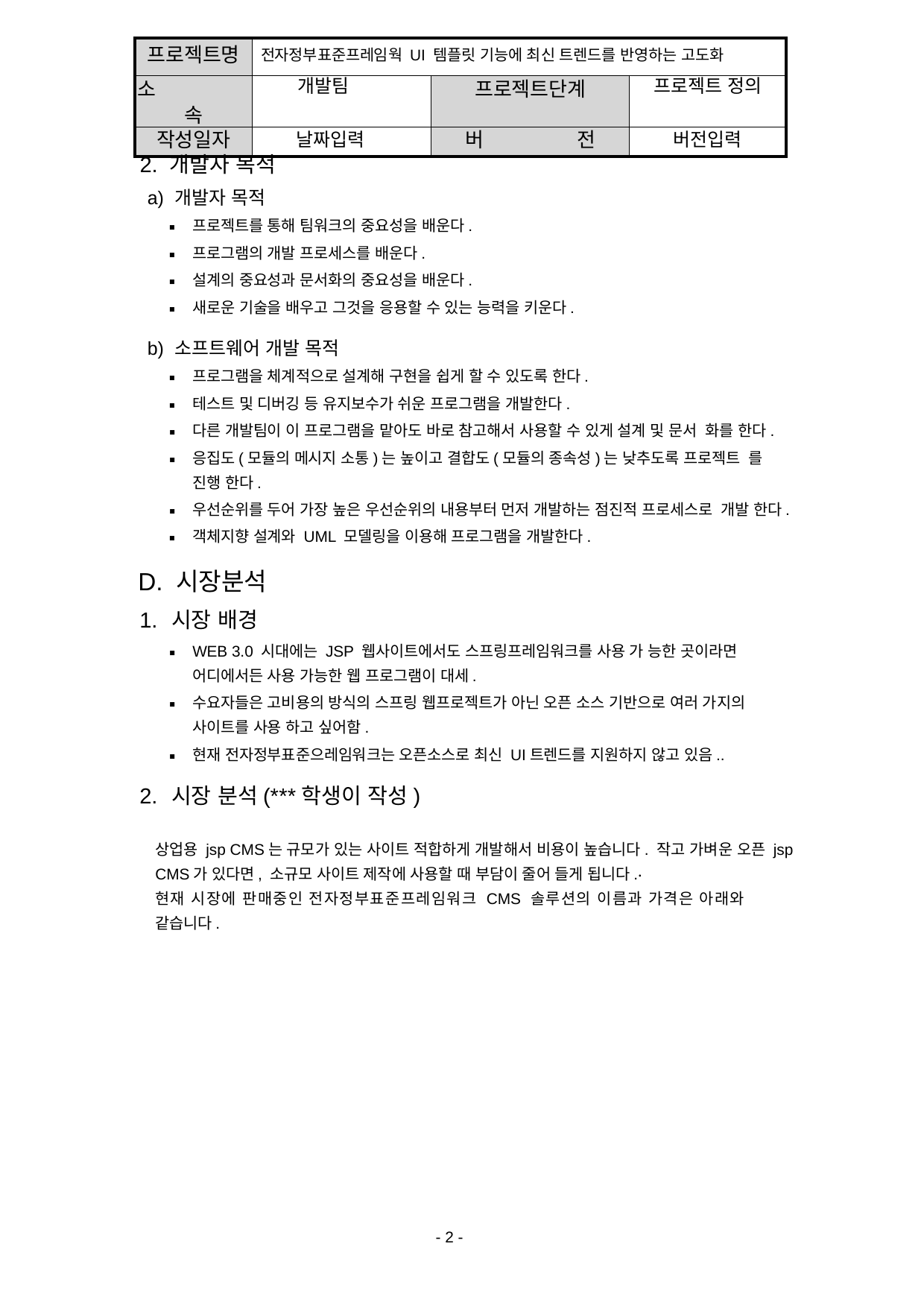

| 프로젝트명 | 전자정부표준프레임웍 UI 템플릿 기능에 최신 트렌드를 반영하는 고도화 |  |  |
| --- | --- | --- | --- |
| 소 속 | 개발팀 | 프로젝트단계 | 프로젝트 정의 |
| 작성일자 | 날짜입력 | 버 전 | 버전입력 |
2. 개발자 목적
개발자 목적
프로젝트를 통해 팀워크의 중요성을 배운다.
프로그램의 개발 프로세스를 배운다.
설계의 중요성과 문서화의 중요성을 배운다.
새로운 기술을 배우고 그것을 응용할 수 있는 능력을 키운다.

소프트웨어 개발 목적
프로그램을 체계적으로 설계해 구현을 쉽게 할 수 있도록 한다.
테스트 및 디버깅 등 유지보수가 쉬운 프로그램을 개발한다.
다른 개발팀이 이 프로그램을 맡아도 바로 참고해서 사용할 수 있게 설계 및 문서  화를 한다.
응집도(모듈의 메시지 소통)는 높이고 결합도(모듈의 종속성)는 낮추도록 프로젝트  를 진행 한다.
우선순위를 두어 가장 높은 우선순위의 내용부터 먼저 개발하는 점진적 프로세스로  개발 한다.
객체지향 설계와 UML 모델링을 이용해 프로그램을 개발한다.

D. 시장분석
시장 배경
WEB 3.0 시대에는 JSP 웹사이트에서도 스프링프레임워크를 사용 가 능한 곳이라면 어디에서든 사용 가능한 웹 프로그램이 대세.
수요자들은 고비용의 방식의 스프링 웹프로젝트가 아닌 오픈 소스 기반으로 여러 가지의  사이트를 사용 하고 싶어함.
현재 전자정부표준으레임워크는 오픈소스로 최신 UI트렌드를 지원하지 않고 있음..

시장 분석(***학생이 작성)

상업용 jsp CMS는 규모가 있는 사이트 적합하게 개발해서 비용이 높습니다. 작고 가벼운 오픈 jsp CMS가 있다면, 소규모 사이트 제작에 사용할 때 부담이 줄어 들게 됩니다.‧
현재 시장에 판매중인 전자정부표준프레임워크 CMS 솔루션의 이름과 가격은 아래와 같습니다.
- 2 -